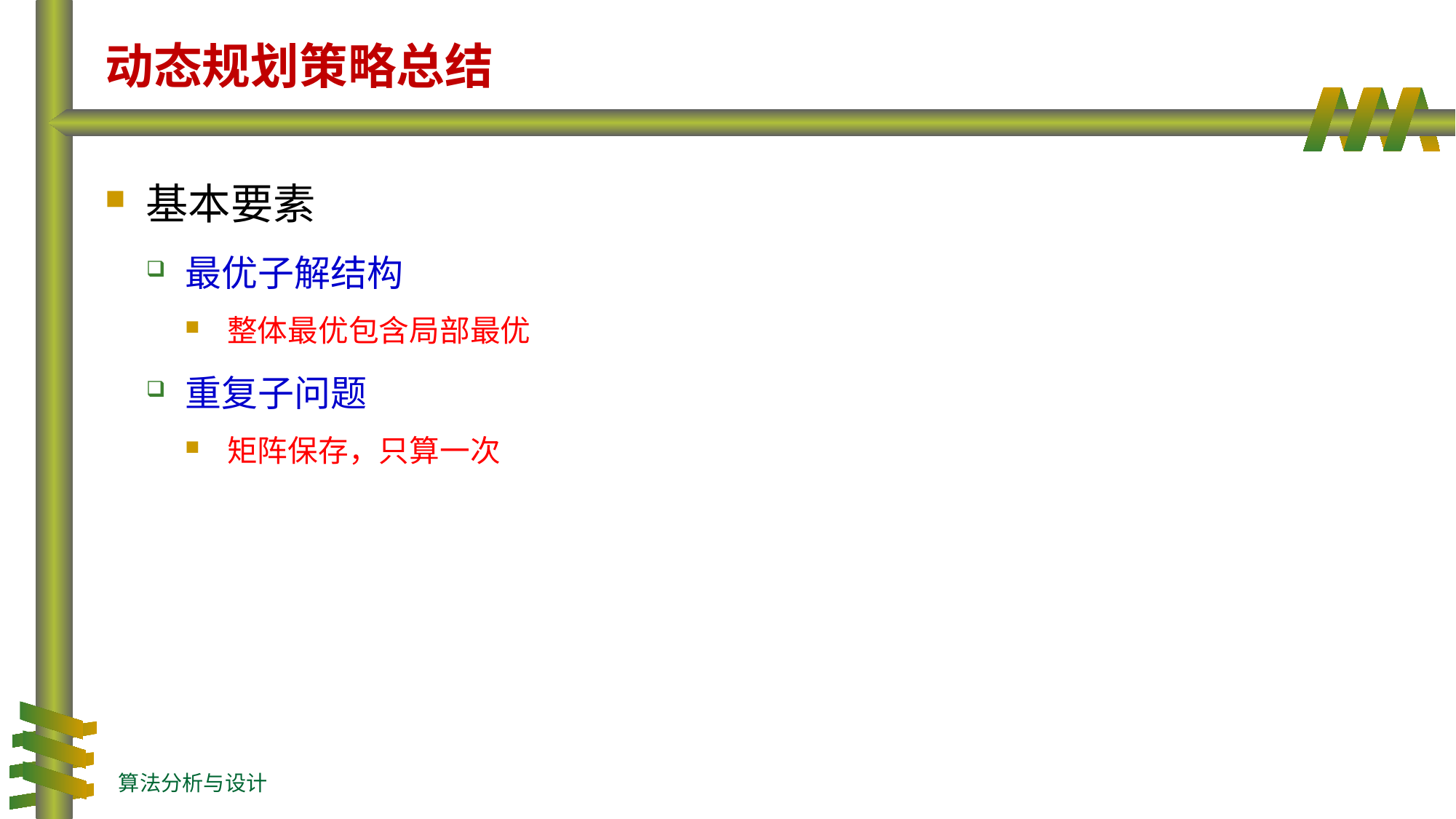

# 动态规划策略总结
基本要素
最优子解结构
整体最优包含局部最优
重复子问题
矩阵保存，只算一次
算法分析与设计